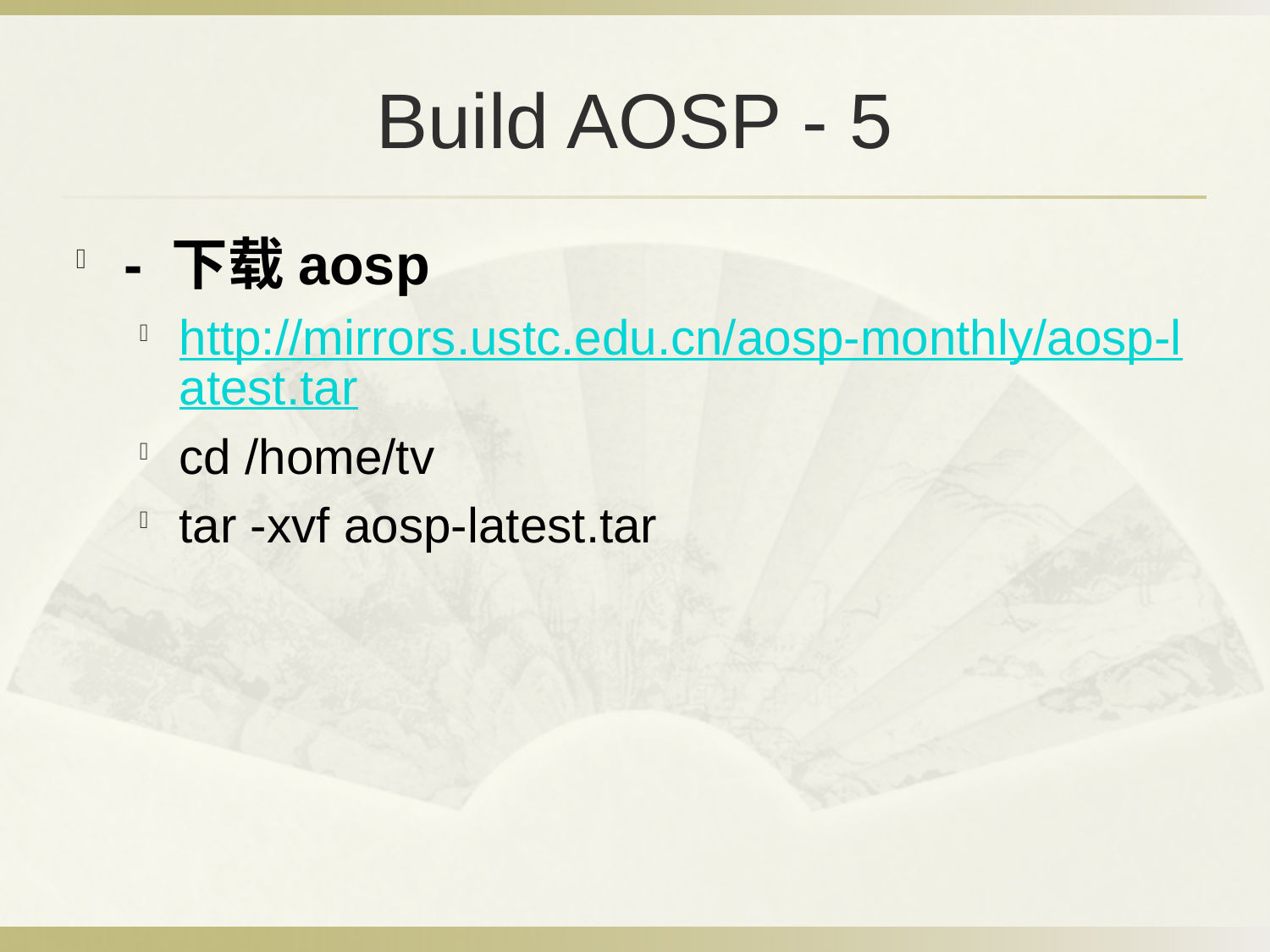

# Build AOSP - 5
- 下载aosp
http://mirrors.ustc.edu.cn/aosp-monthly/aosp-latest.tar
cd /home/tv
tar -xvf aosp-latest.tar